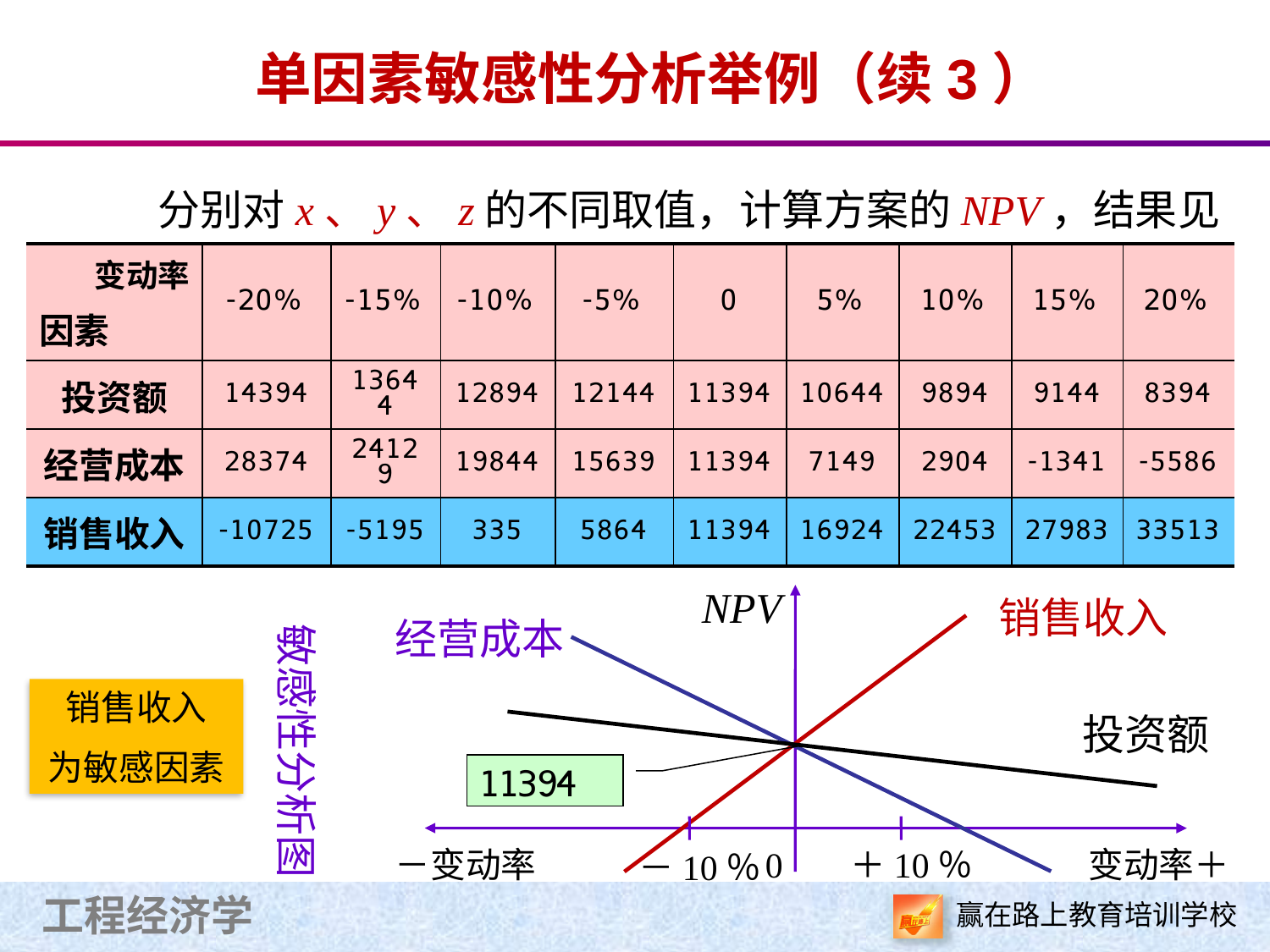

单因素敏感性分析举例（续3）
 分别对x、y、z的不同取值，计算方案的NPV，结果见下表。
| 变动率 因素 | -20% | -15% | -10% | -5% | 0 | 5% | 10% | 15% | 20% |
| --- | --- | --- | --- | --- | --- | --- | --- | --- | --- |
| 投资额 | 14394 | 13644 | 12894 | 12144 | 11394 | 10644 | 9894 | 9144 | 8394 |
| 经营成本 | 28374 | 24129 | 19844 | 15639 | 11394 | 7149 | 2904 | -1341 | -5586 |
| 销售收入 | -10725 | -5195 | 335 | 5864 | 11394 | 16924 | 22453 | 27983 | 33513 |
NPV

销售收入
经营成本

投资额

－变动率
0
＋10％
变动率＋
－10％
敏感性分析图
11394
销售收入
为敏感因素